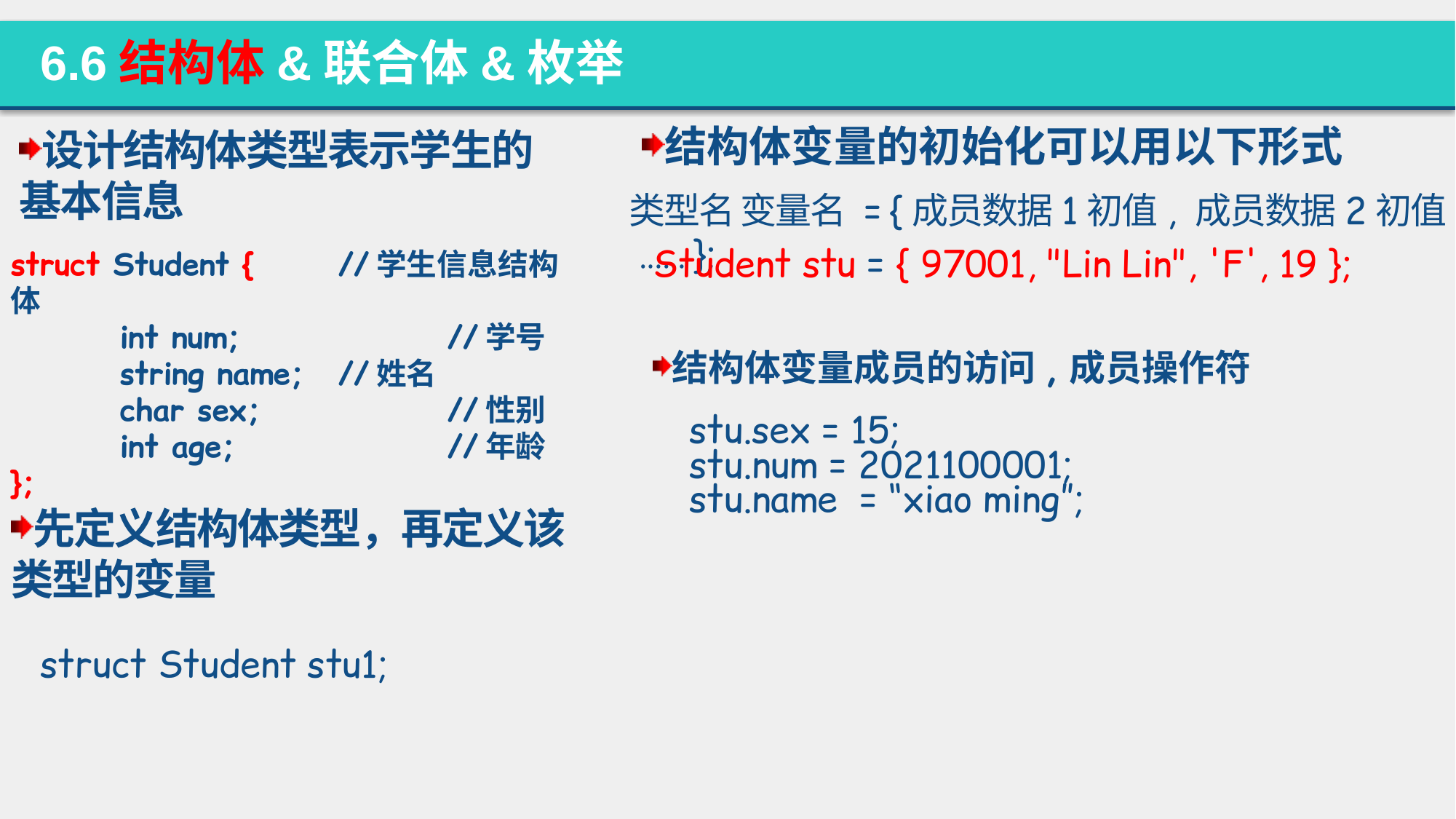

6.6结构体&联合体&枚举
结构体变量的初始化可以用以下形式
设计结构体类型表示学生的基本信息
类型名 变量名 = {成员数据1初值, 成员数据2初值, …… };
Student stu = { 97001, "Lin Lin", 'F', 19 };
struct Student {	//学生信息结构体
	int num;		//学号
	string name;	//姓名
	char sex;		//性别
	int age;		//年龄
};
结构体变量成员的访问,成员操作符
stu.sex = 15;
stu.num = 2021100001;
stu.name  = “xiao ming”;
先定义结构体类型，再定义该类型的变量
struct Student stu1;